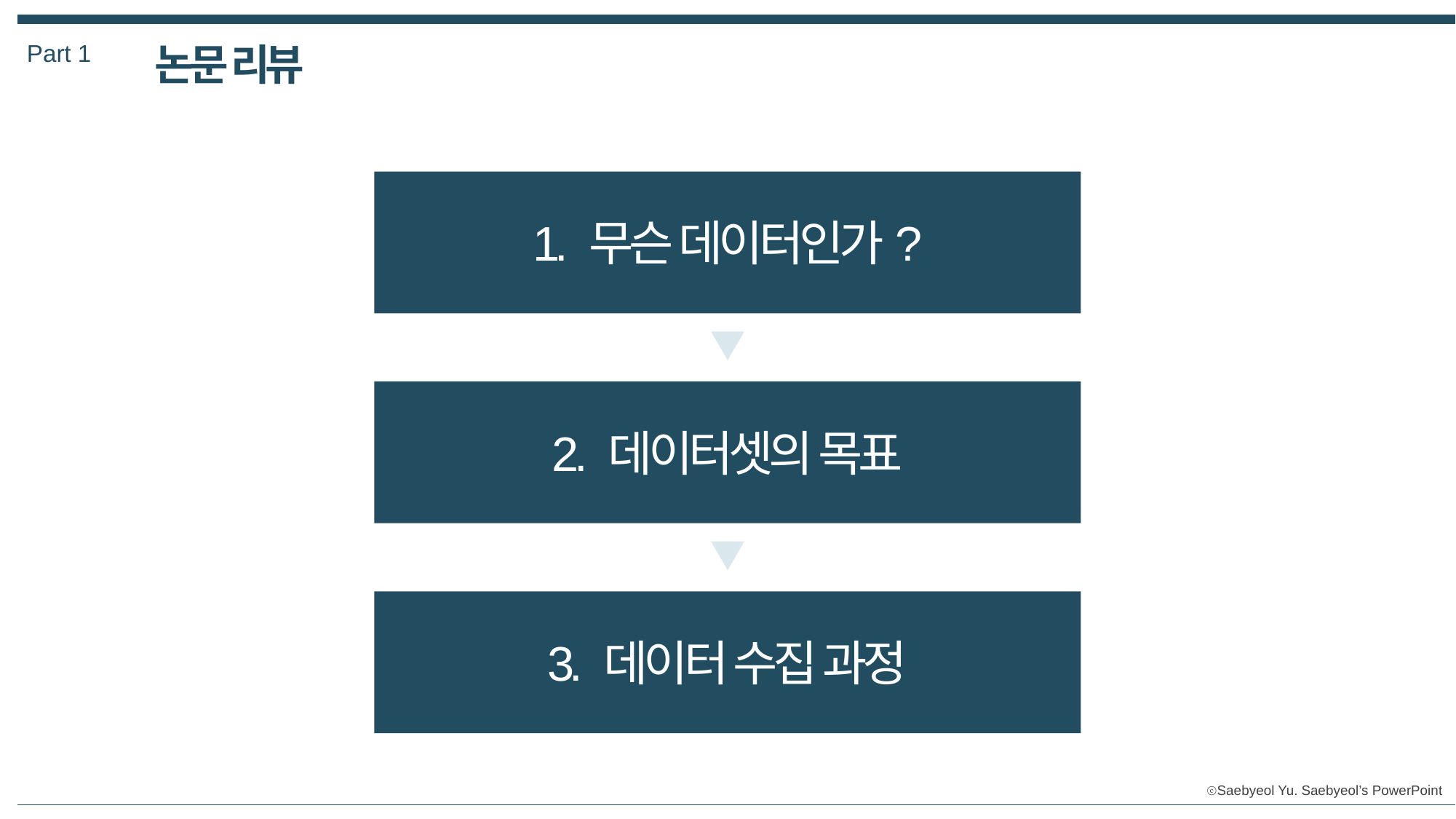

Part 1
논문 리뷰

1. 무슨 데이터인가?

2. 데이터셋의 목표

3. 데이터 수집 과정